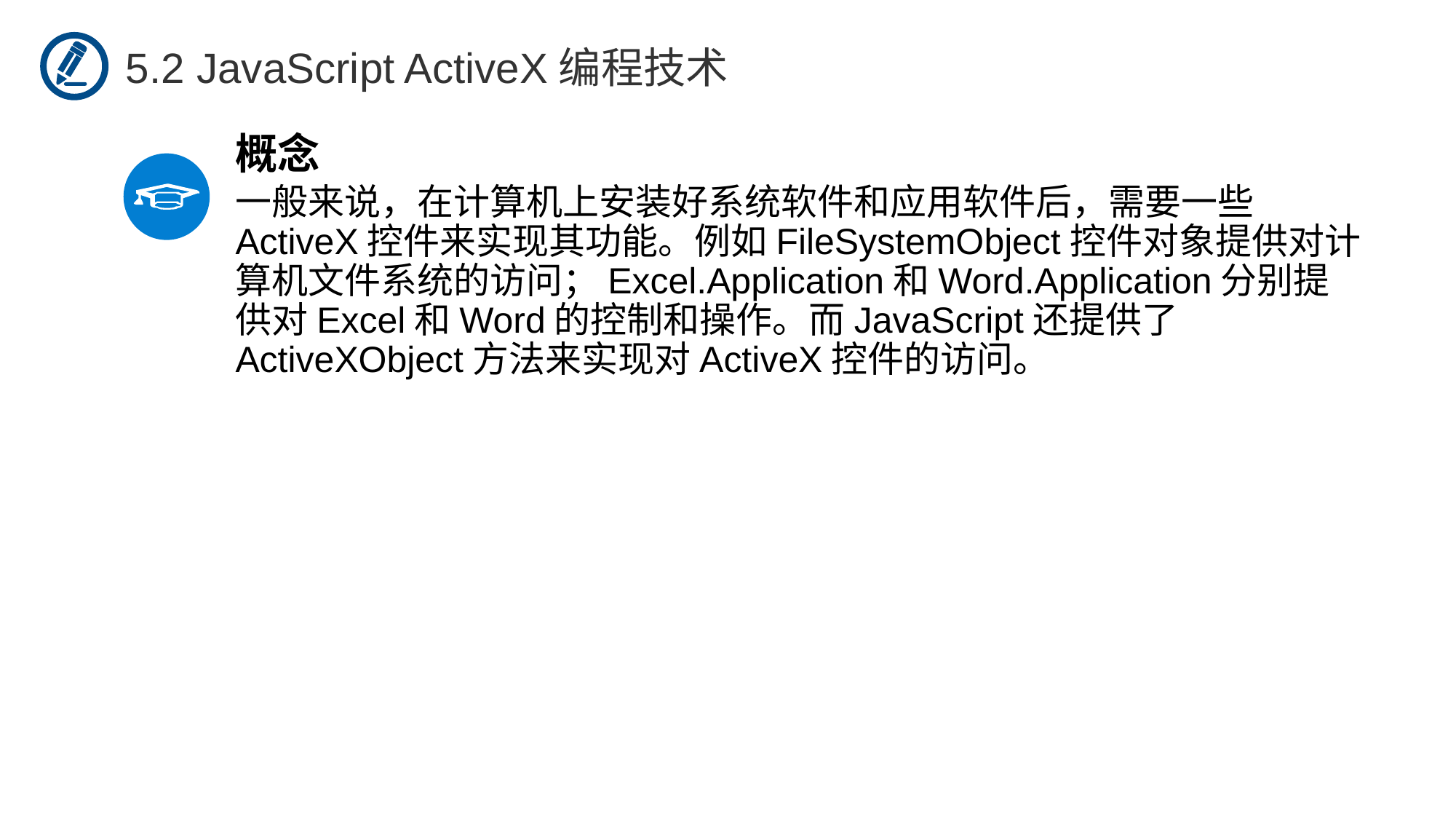

5.2 JavaScript ActiveX编程技术
概念
一般来说，在计算机上安装好系统软件和应用软件后，需要一些ActiveX控件来实现其功能。例如FileSystemObject控件对象提供对计算机文件系统的访问；Excel.Application和Word.Application分别提供对Excel和Word的控制和操作。而JavaScript还提供了ActiveXObject方法来实现对ActiveX控件的访问。